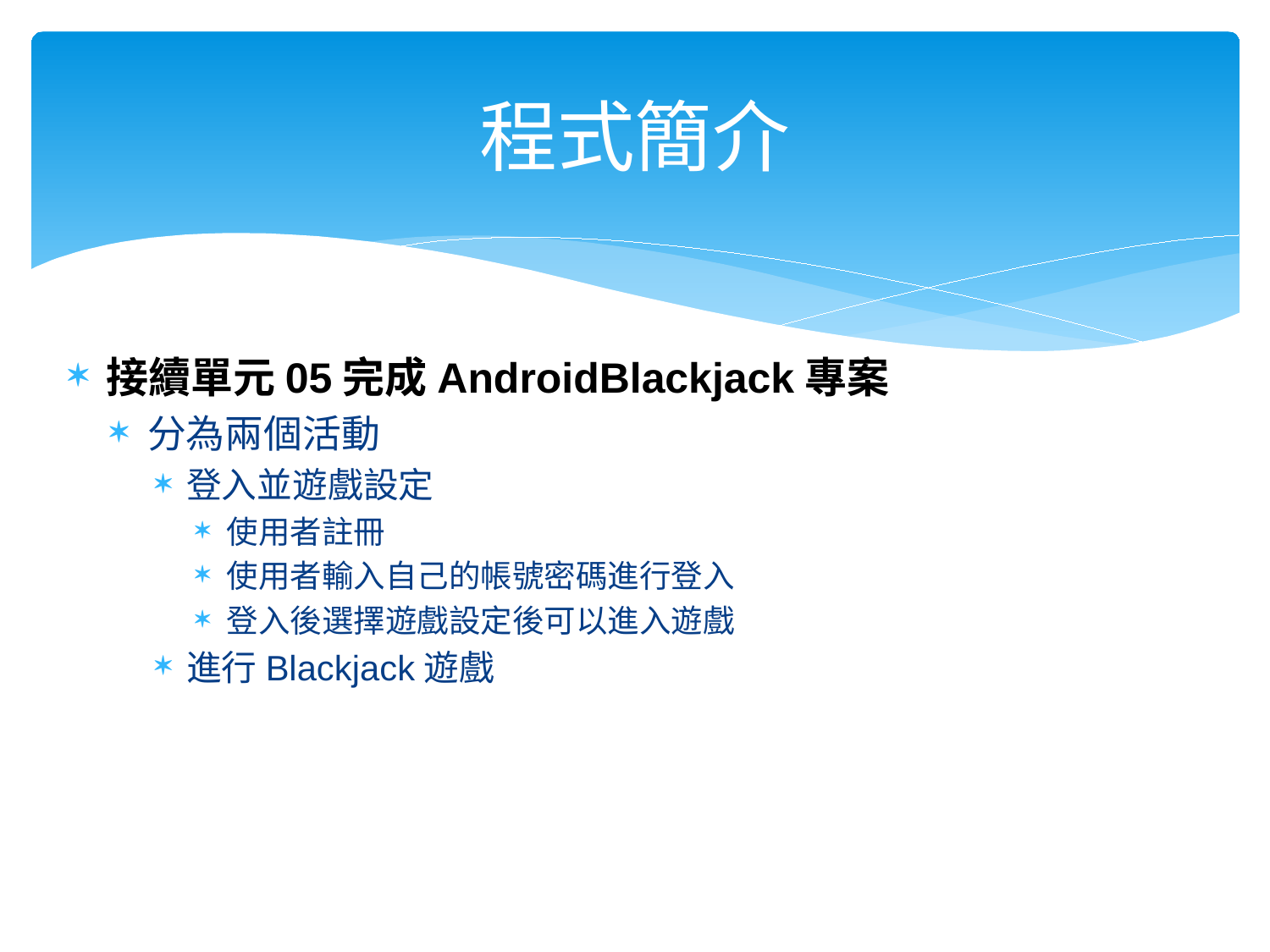

# 程式簡介
接續單元05完成AndroidBlackjack專案
分為兩個活動
登入並遊戲設定
使用者註冊
使用者輸入自己的帳號密碼進行登入
登入後選擇遊戲設定後可以進入遊戲
進行Blackjack遊戲